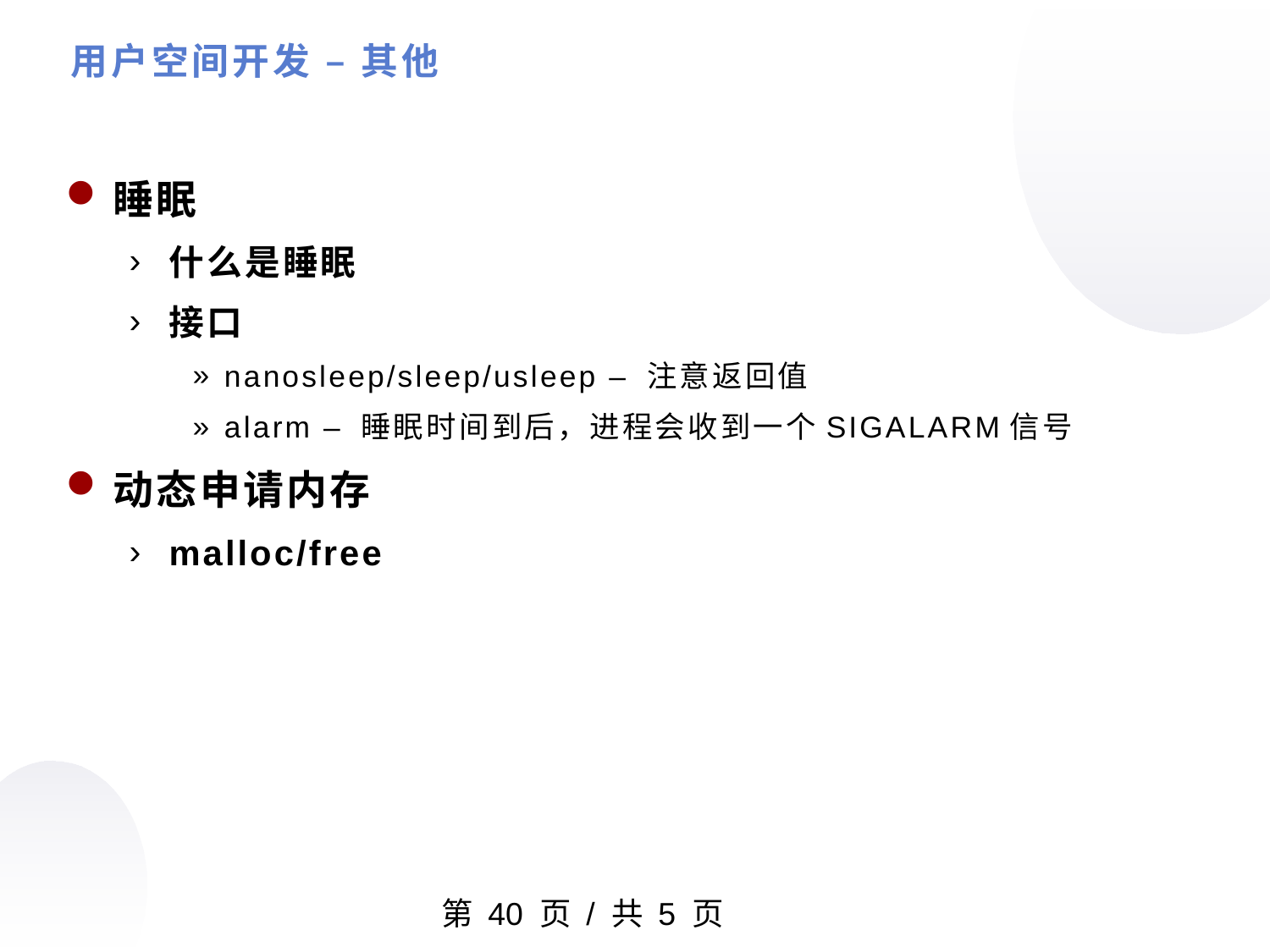

用户空间开发 – 其他

睡眠
什么是睡眠
接口
nanosleep/sleep/usleep – 注意返回值
alarm – 睡眠时间到后，进程会收到一个SIGALARM信号
动态申请内存
malloc/free

第 40 页 / 共 5 页